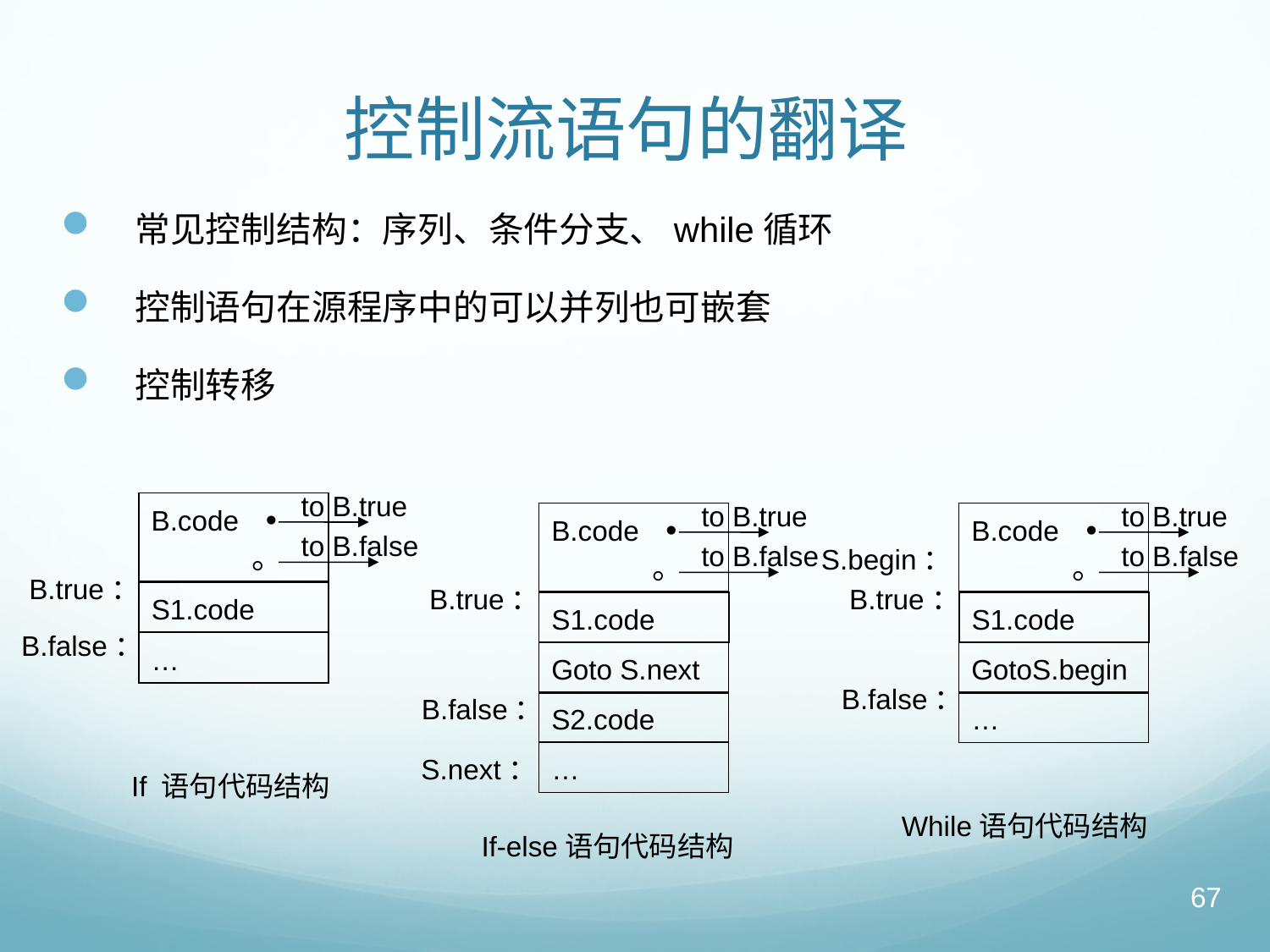

# 控制流语句的翻译
常见控制结构：序列、条件分支、while循环
控制语句在源程序中的可以并列也可嵌套
控制转移

to B.true
to B.true
to B.true
B.code   •
             。
 S.begin：
B.code   •
             。
B.code   •
             。

to B.false

to B.false

to B.false

 B.true：

 B.true：
 B.true：
S1.code
S1.code
S1.code
B.false：
…
Goto S.next
GotoS.begin
B.false：
B.false：
S2.code
…
…
S.next：
If 语句代码结构
While语句代码结构
If-else语句代码结构
67